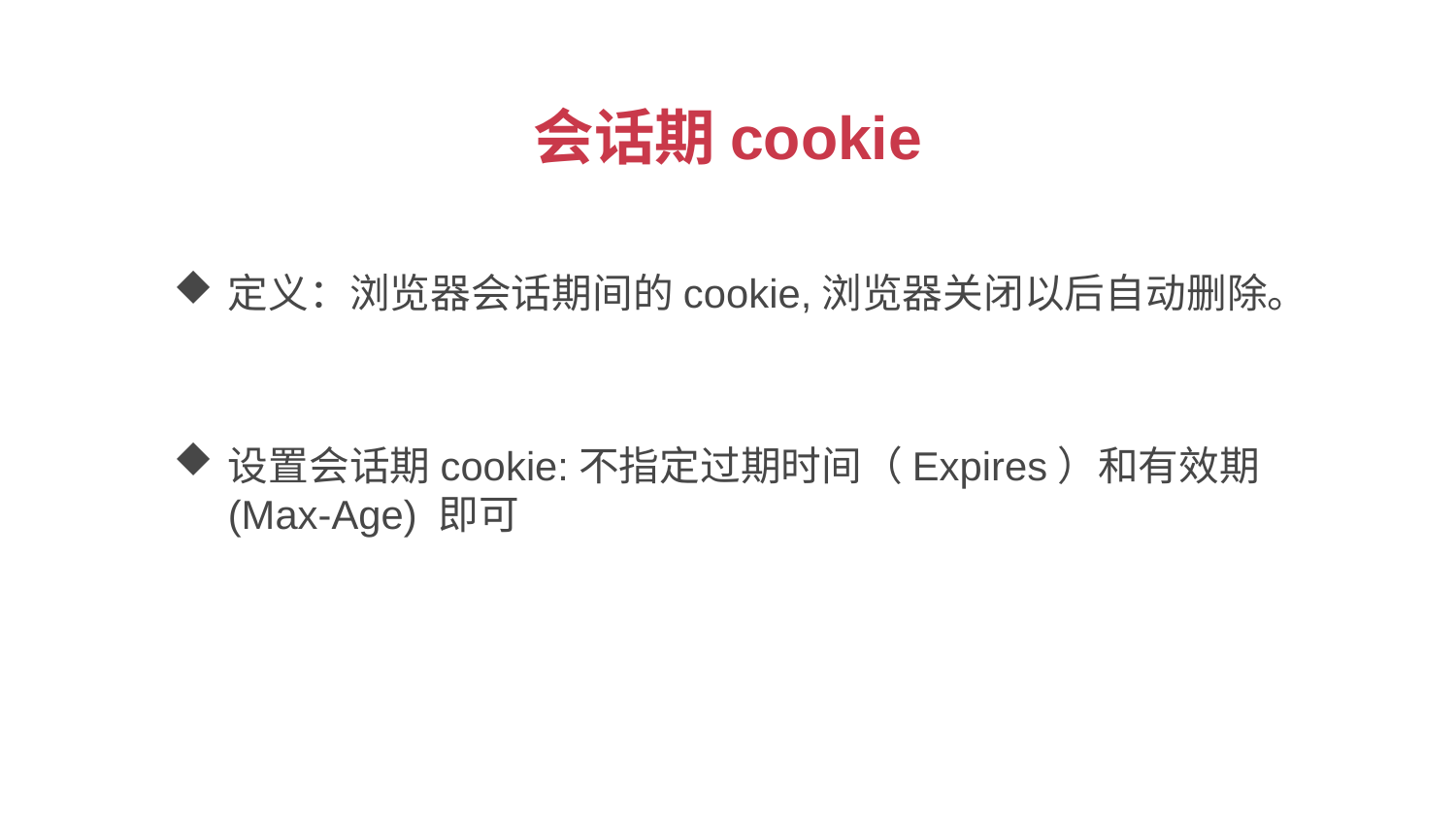

会话期cookie
定义：浏览器会话期间的cookie,浏览器关闭以后自动删除。
设置会话期cookie:不指定过期时间（Expires）和有效期(Max-Age) 即可